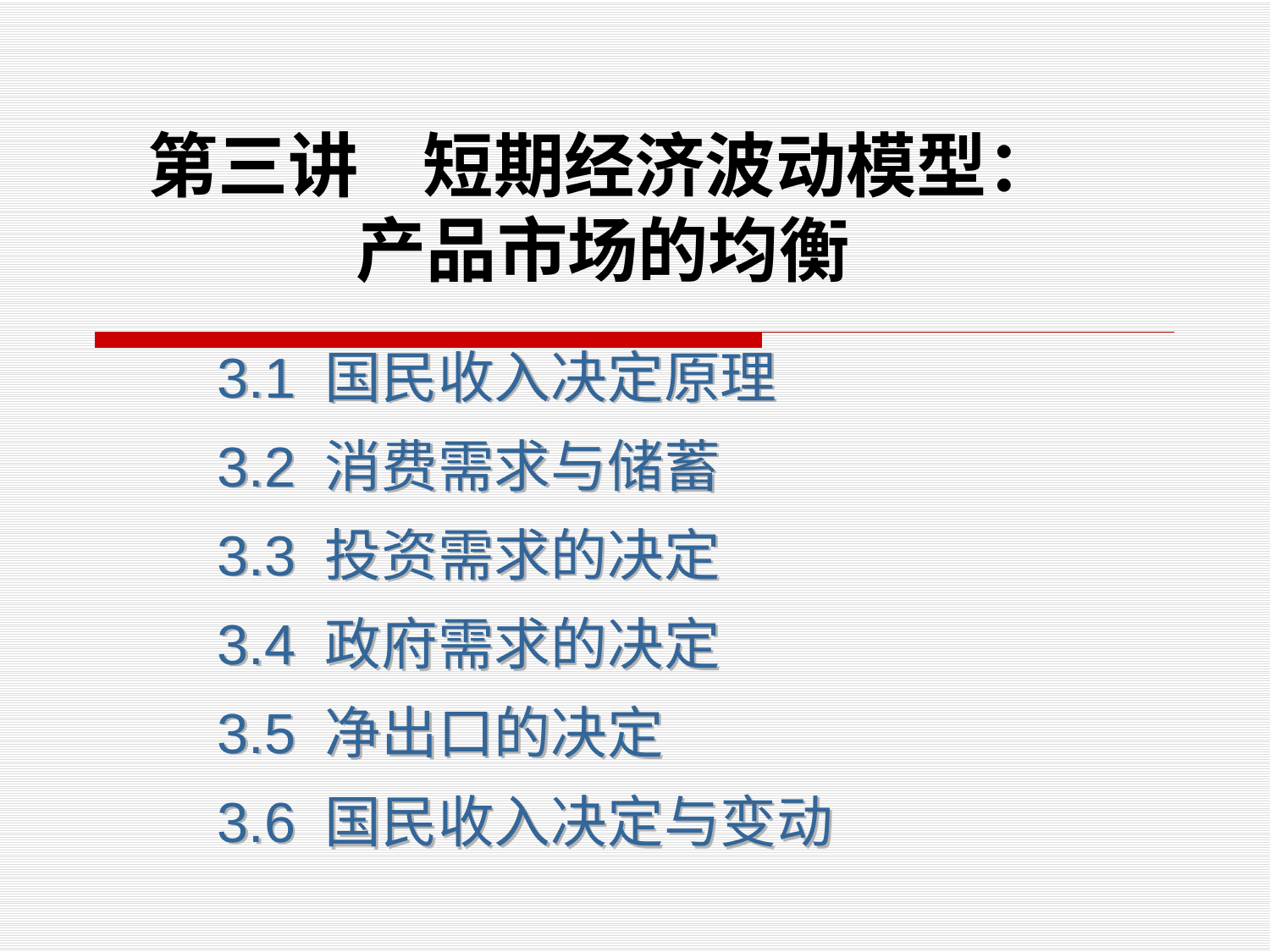

# 第三讲    短期经济波动模型： 产品市场的均衡
3.1 国民收入决定原理
3.2 消费需求与储蓄
3.3 投资需求的决定
3.4 政府需求的决定
3.5 净出口的决定
3.6 国民收入决定与变动